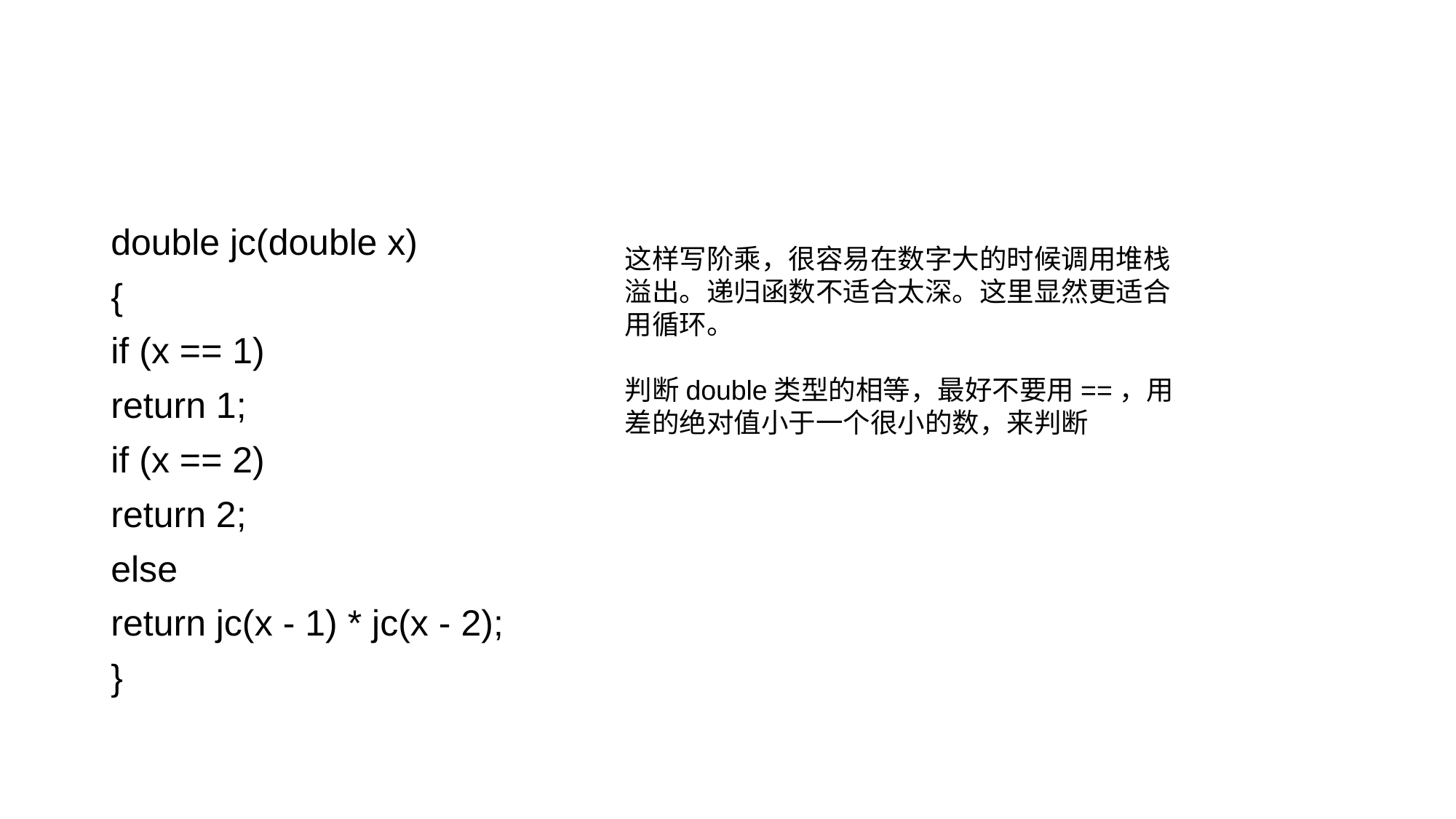

#
double jc(double x)
{
if (x == 1)
return 1;
if (x == 2)
return 2;
else
return jc(x - 1) * jc(x - 2);
}
这样写阶乘，很容易在数字大的时候调用堆栈溢出。递归函数不适合太深。这里显然更适合用循环。

判断double类型的相等，最好不要用==，用差的绝对值小于一个很小的数，来判断